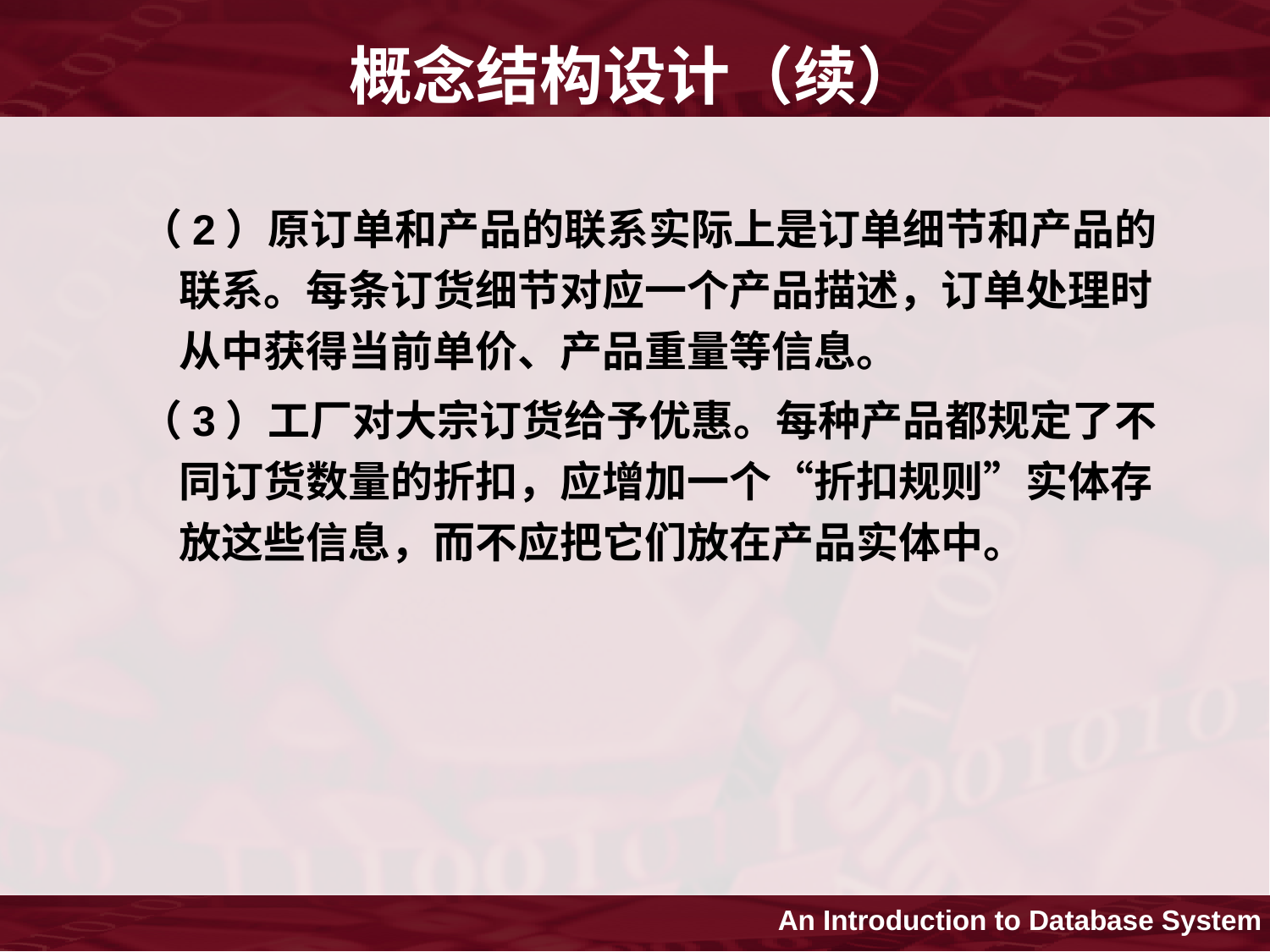

# 概念结构设计（续）
（2）原订单和产品的联系实际上是订单细节和产品的联系。每条订货细节对应一个产品描述，订单处理时从中获得当前单价、产品重量等信息。
（3）工厂对大宗订货给予优惠。每种产品都规定了不同订货数量的折扣，应增加一个“折扣规则”实体存放这些信息，而不应把它们放在产品实体中。